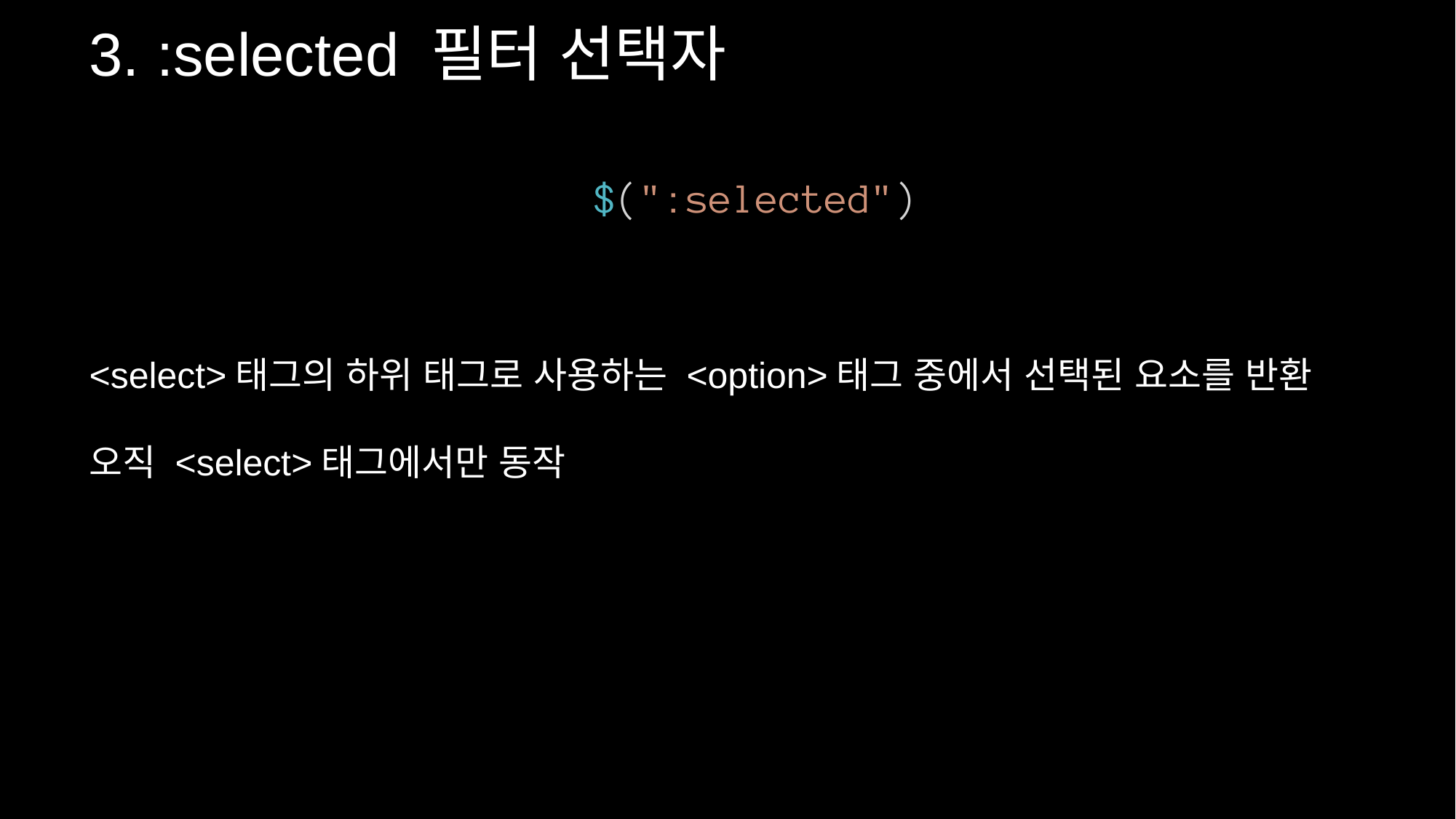

3. :selected 필터 선택자
$(":selected")
<select>태그의 하위 태그로 사용하는 <option>태그 중에서 선택된 요소를 반환

오직 <select>태그에서만 동작